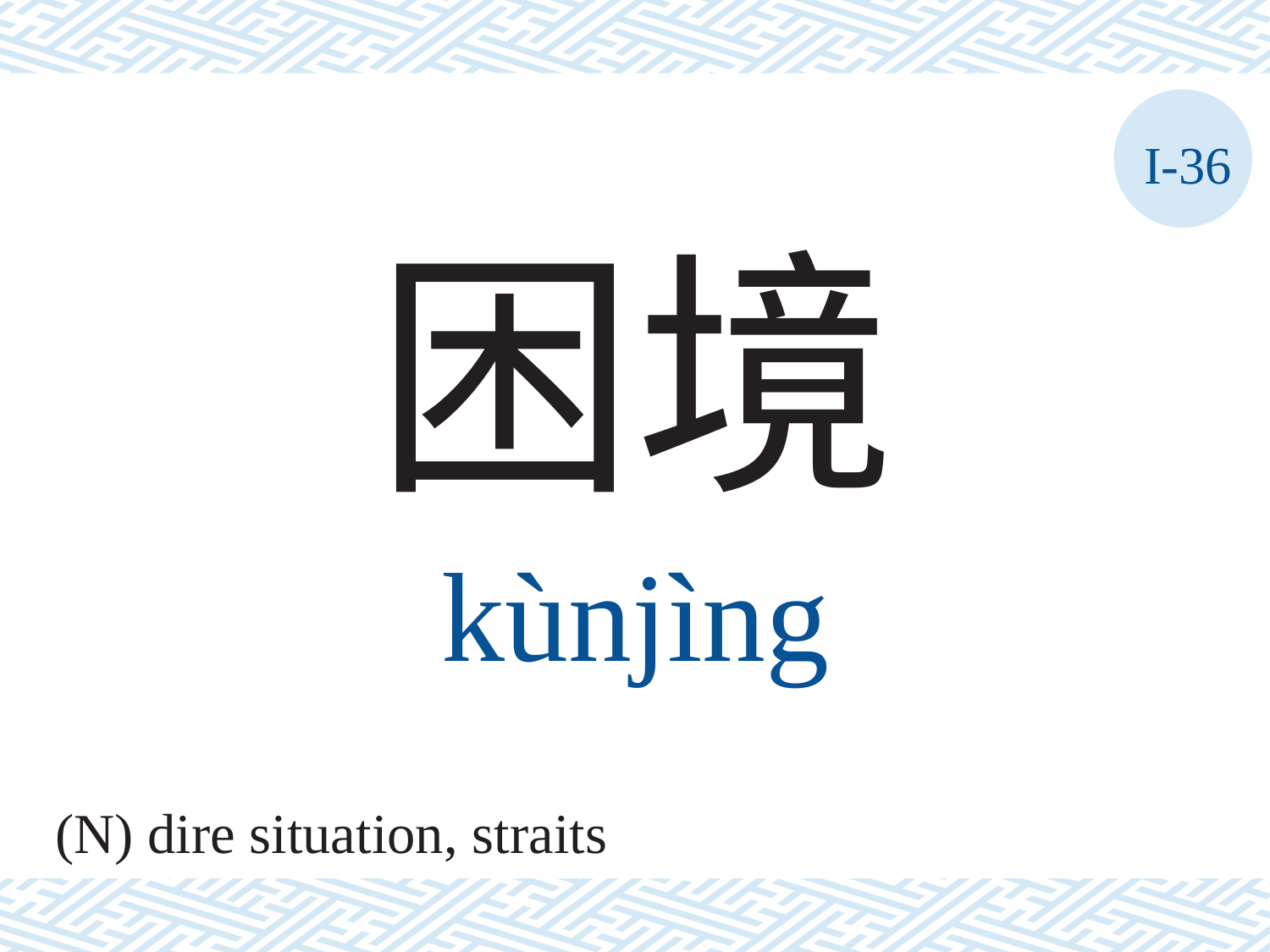

I-36
困境
kùnjìng
(N) dire situation, straits